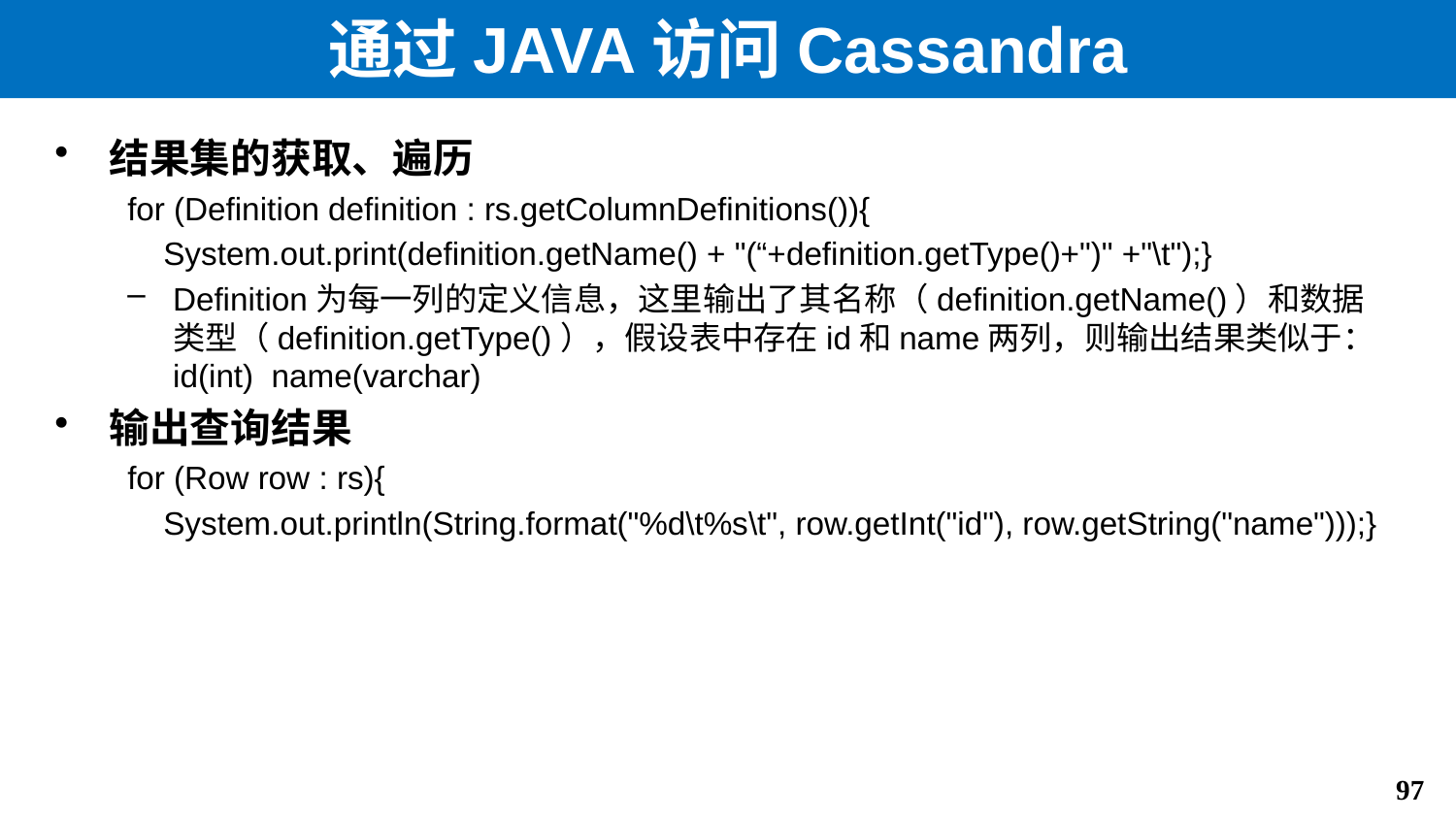

# 通过JAVA访问Cassandra
结果集的获取、遍历
for (Definition definition : rs.getColumnDefinitions()){
    System.out.print(definition.getName() + "(“+definition.getType()+")" +"\t");}
Definition为每一列的定义信息，这里输出了其名称（definition.getName()）和数据类型（definition.getType()），假设表中存在id和name两列，则输出结果类似于：  id(int)  name(varchar)
输出查询结果
for (Row row : rs){
    System.out.println(String.format("%d\t%s\t", row.getInt("id"), row.getString("name")));}